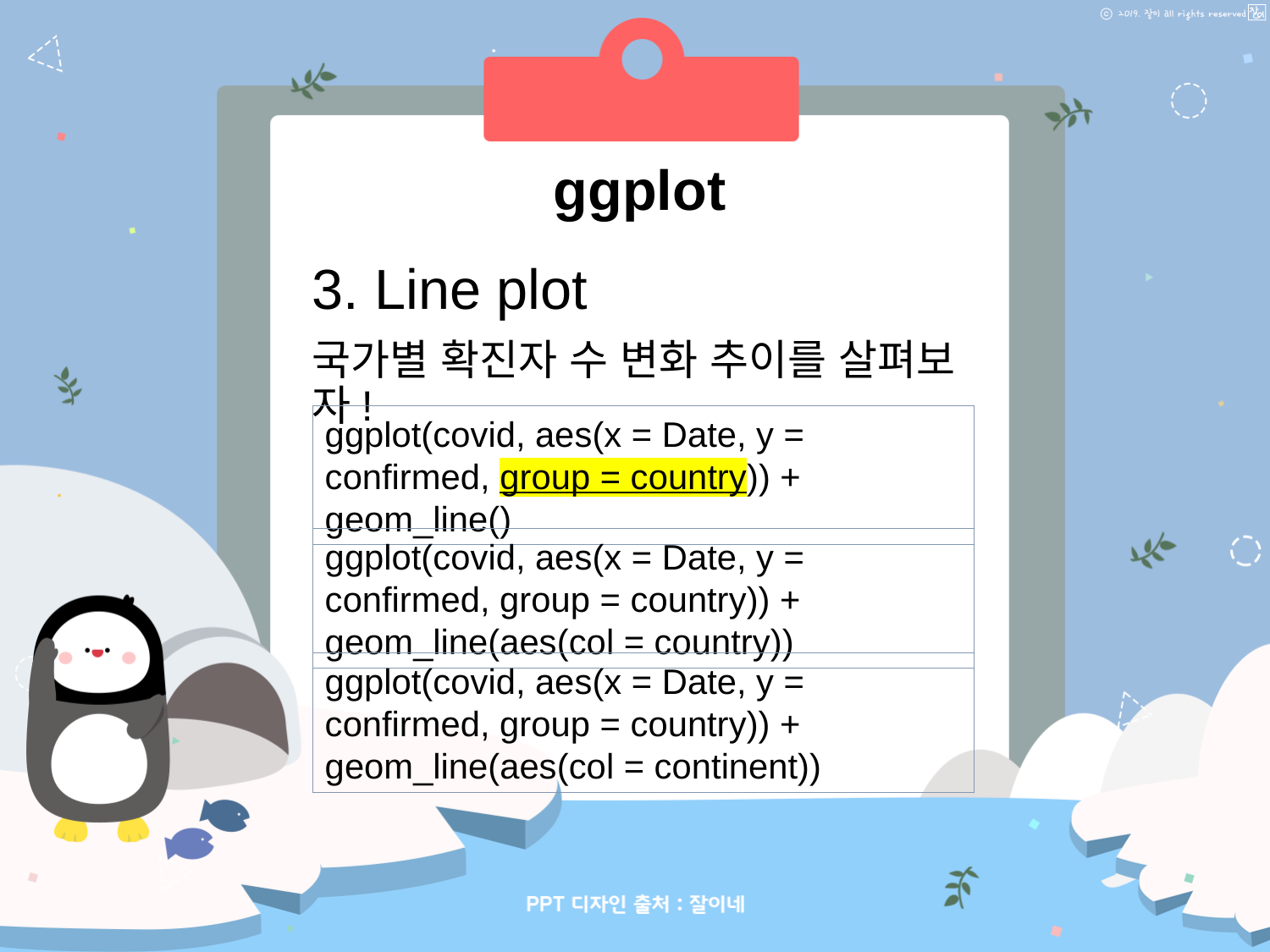

ggplot
3. Line plot
국가별 확진자 수 변화 추이를 살펴보자!
ggplot(covid, aes(x = Date, y = confirmed, group = country)) + geom_line()
ggplot(covid, aes(x = Date, y = confirmed, group = country)) + geom_line(aes(col = country))
ggplot(covid, aes(x = Date, y = confirmed, group = country)) + geom_line(aes(col = continent))